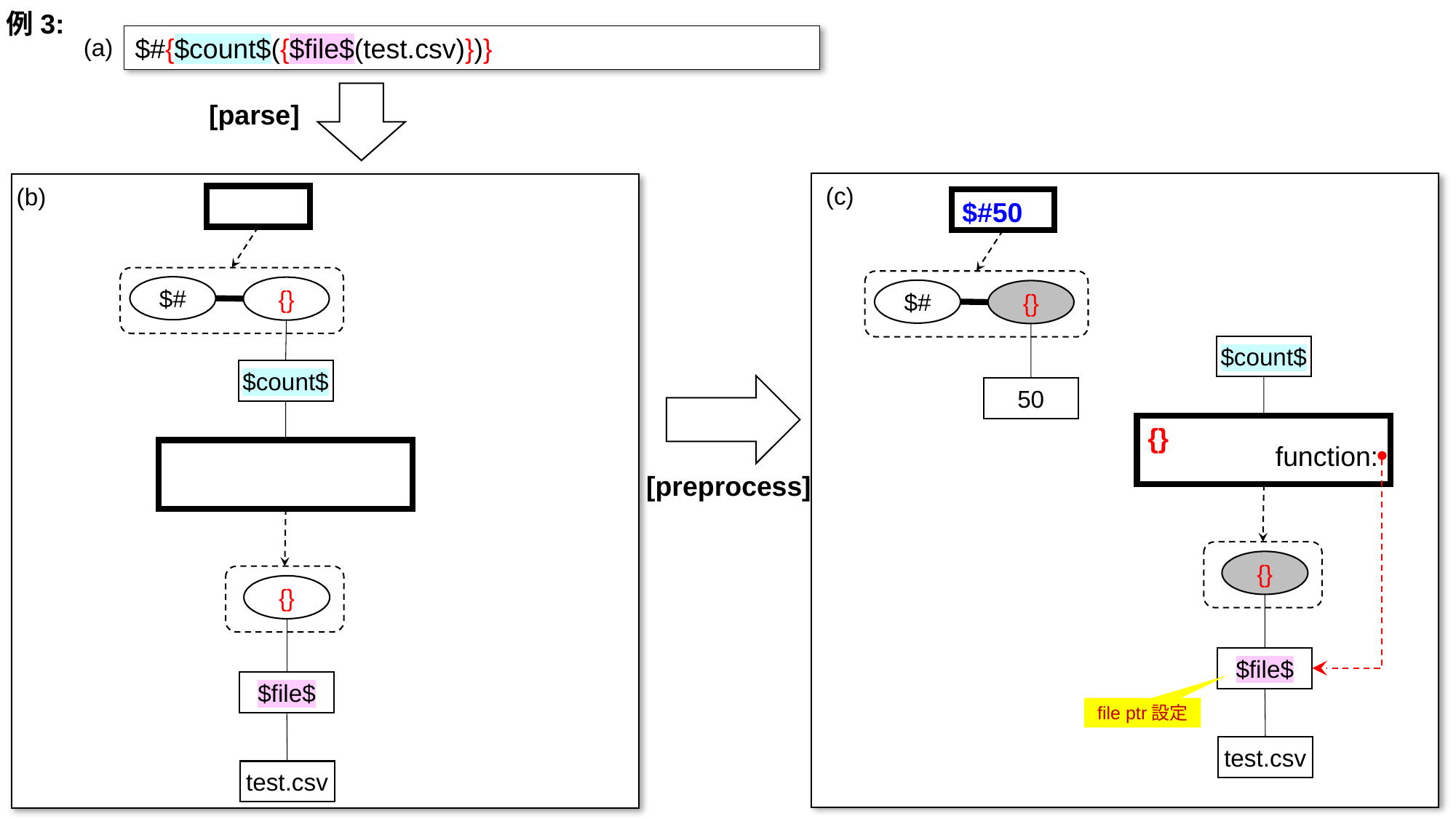

例3:
$#{$count$({$file$(test.csv)})}
(a)

[parse]

(c)
(b)

$#50

$#
{}
$#
{}
$count$

$count$
50
{}
function:

[preprocess]

{}

{}
$file$
$file$
file ptr設定
test.csv
test.csv